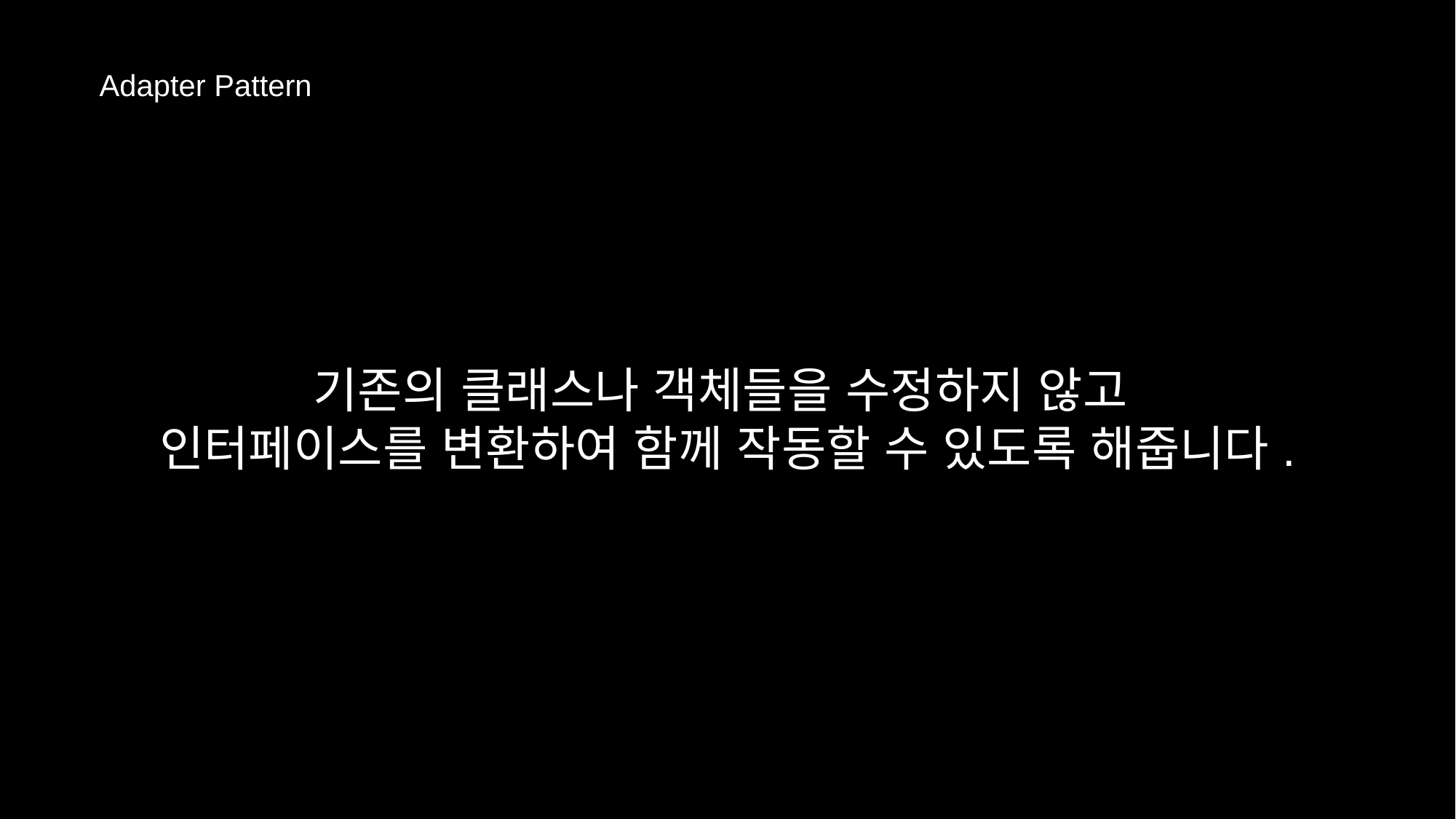

Adapter Pattern
기존의 클래스나 객체들을 수정하지 않고
인터페이스를 변환하여 함께 작동할 수 있도록 해줍니다.